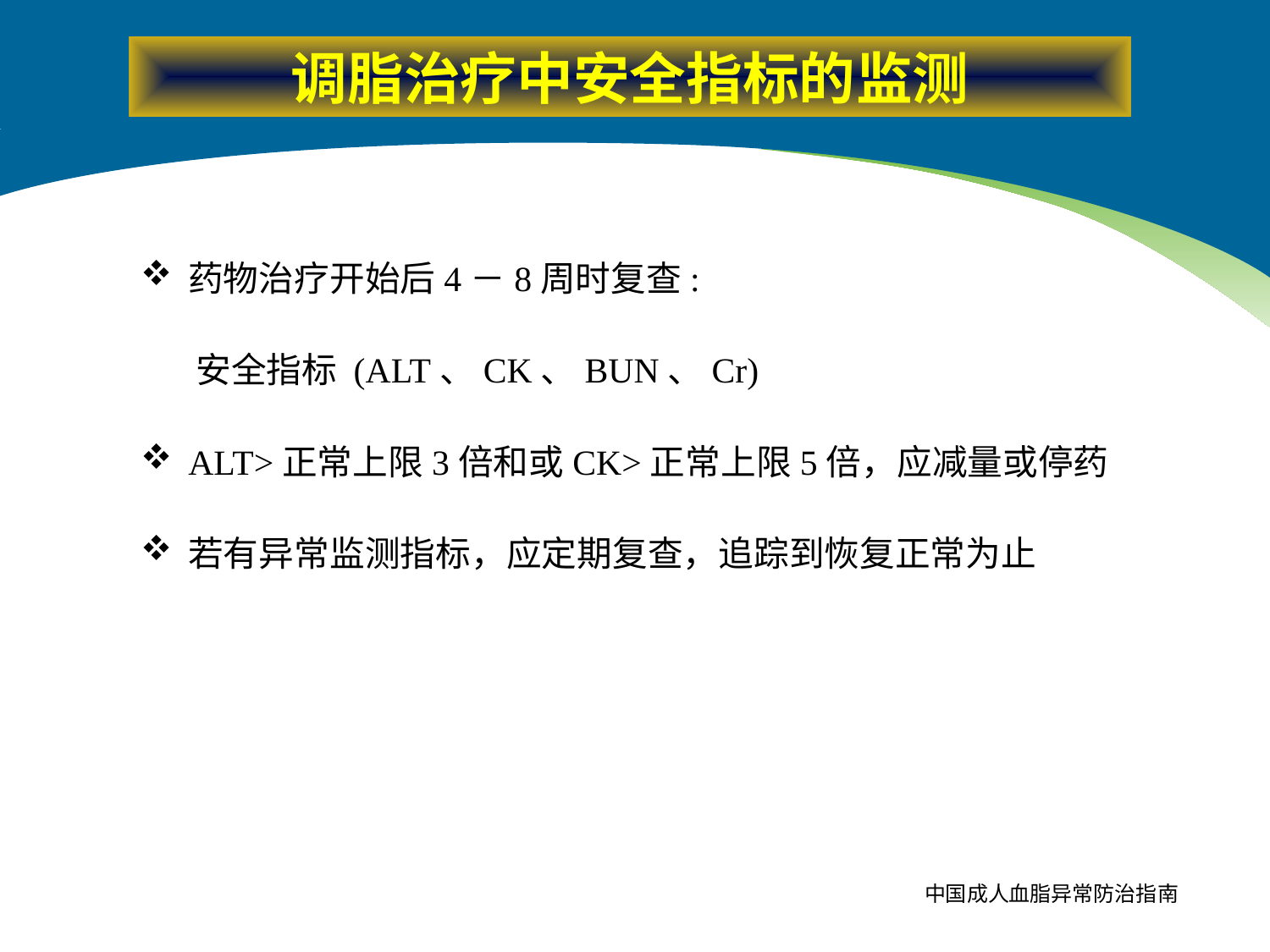

调脂治疗中安全指标的监测
药物治疗开始后4－8周时复查:
      安全指标 (ALT、CK、BUN、Cr)
ALT>正常上限3倍和或CK>正常上限5倍，应减量或停药
若有异常监测指标，应定期复查，追踪到恢复正常为止
中国成人血脂异常防治指南